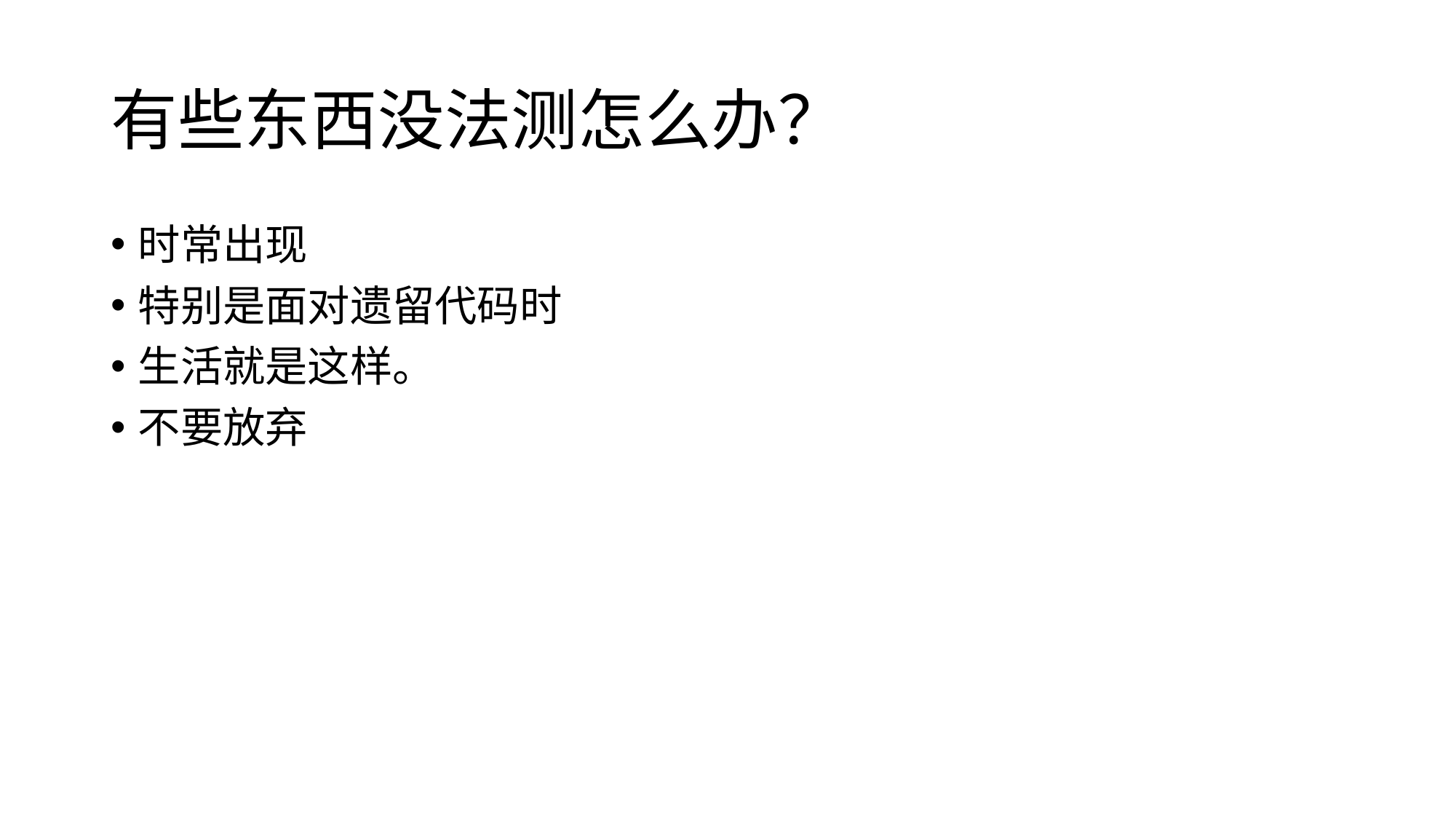

# 有些东西没法测怎么办？
时常出现
特别是面对遗留代码时
生活就是这样。
不要放弃